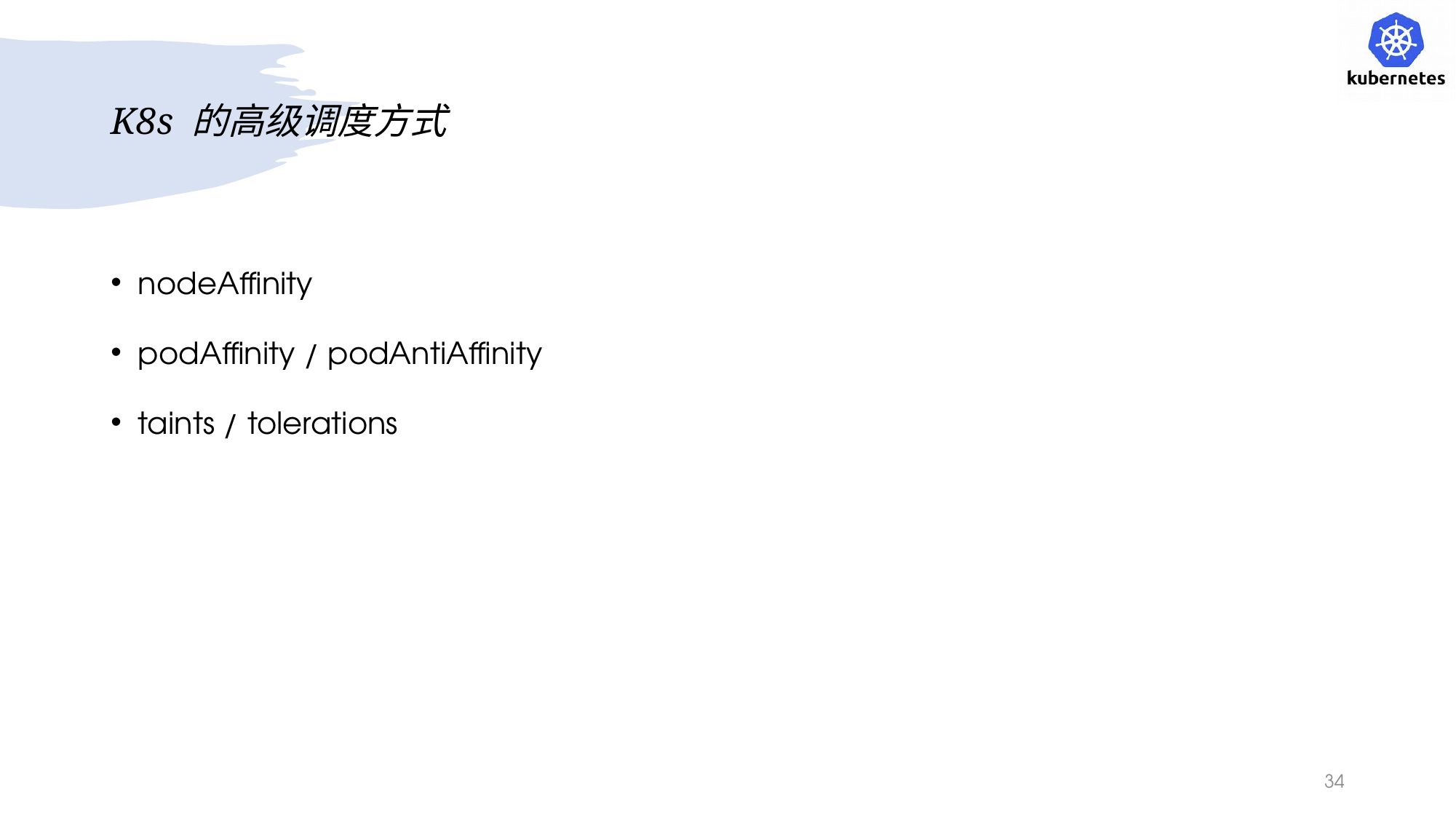

# K8s 的高级调度方式
nodeAffinity
podAffinity / podAntiAffinity
taints / tolerations
34